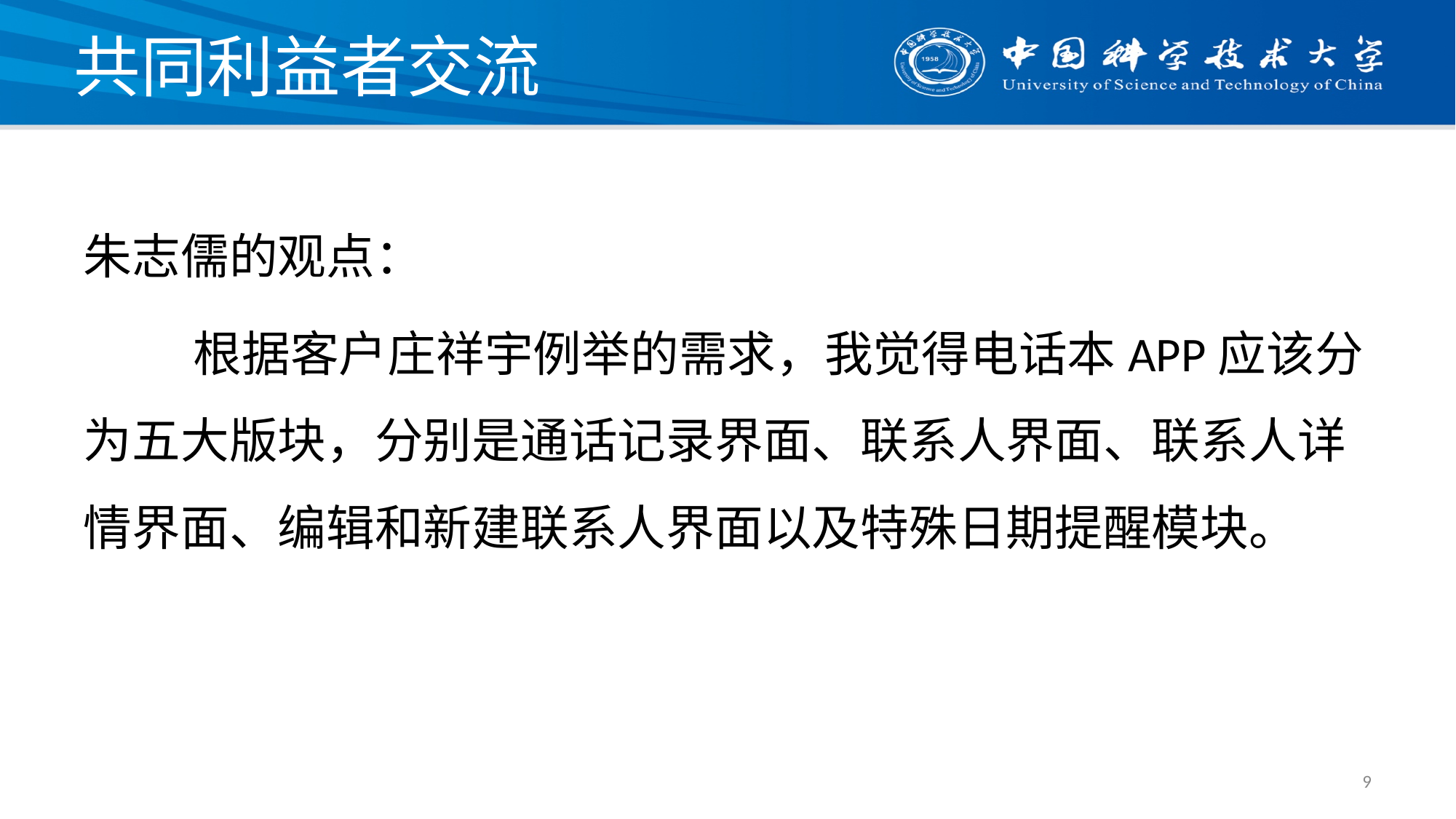

# 共同利益者交流
朱志儒的观点：
         根据客户庄祥宇例举的需求，我觉得电话本APP应该分为五大版块，分别是通话记录界面、联系人界面、联系人详情界面、编辑和新建联系人界面以及特殊日期提醒模块。
9